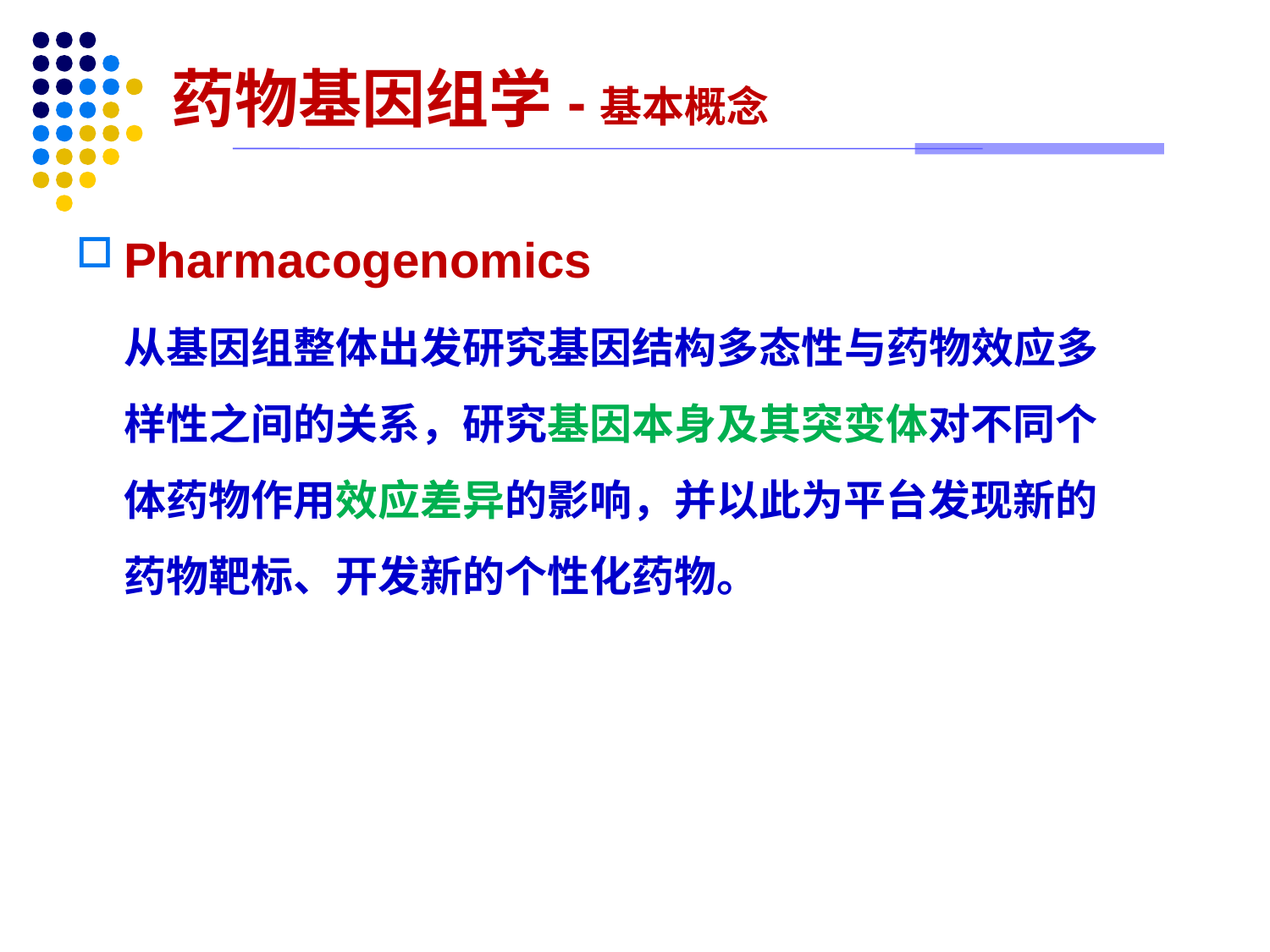

# 药物基因组学-基本概念
Pharmacogenomics
    从基因组整体出发研究基因结构多态性与药物效应多样性之间的关系，研究基因本身及其突变体对不同个体药物作用效应差异的影响，并以此为平台发现新的药物靶标、开发新的个性化药物。